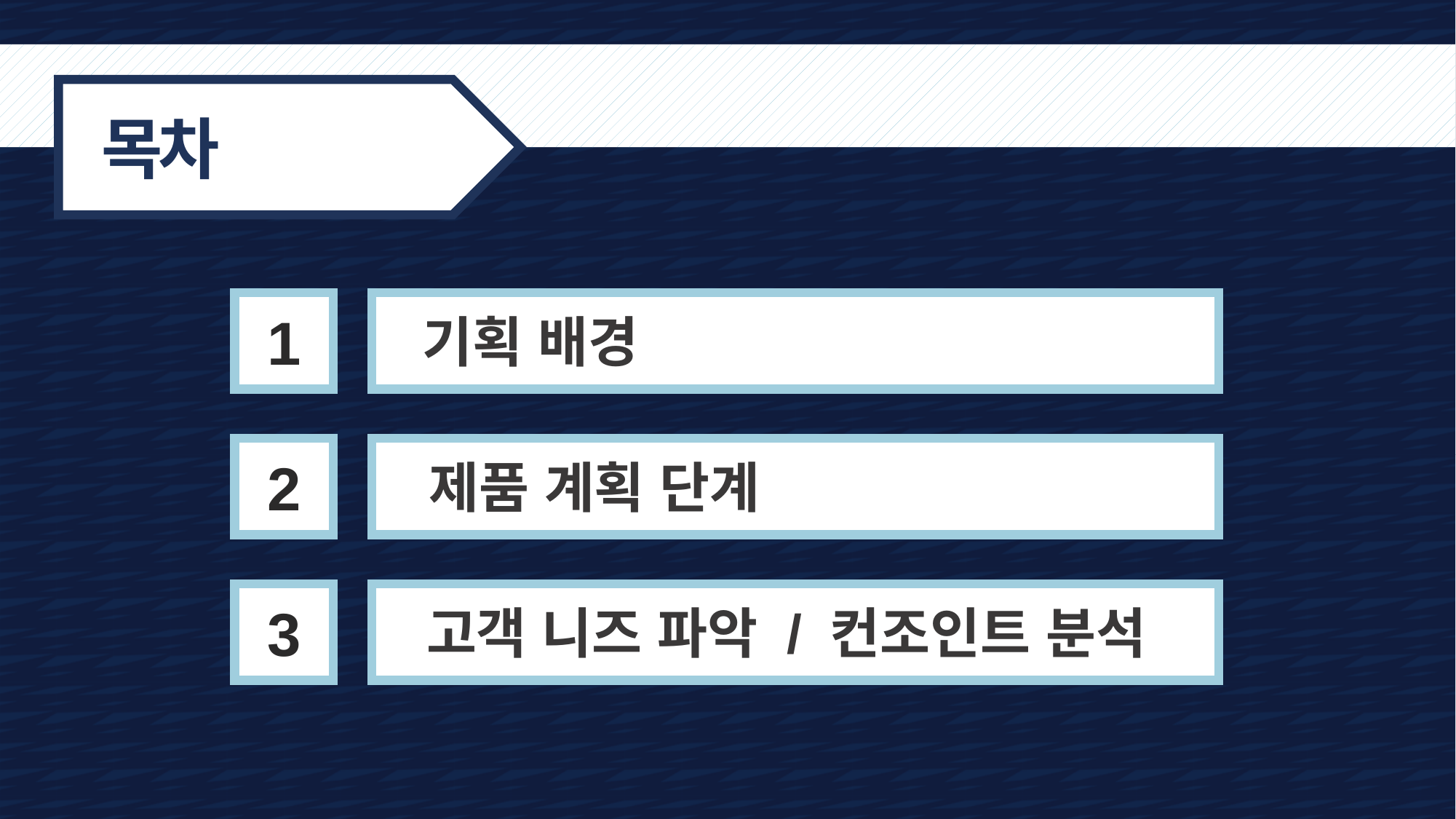

목차

1
기획 배경

2
제품 계획 단계

3
고객 니즈 파악 / 컨조인트 분석